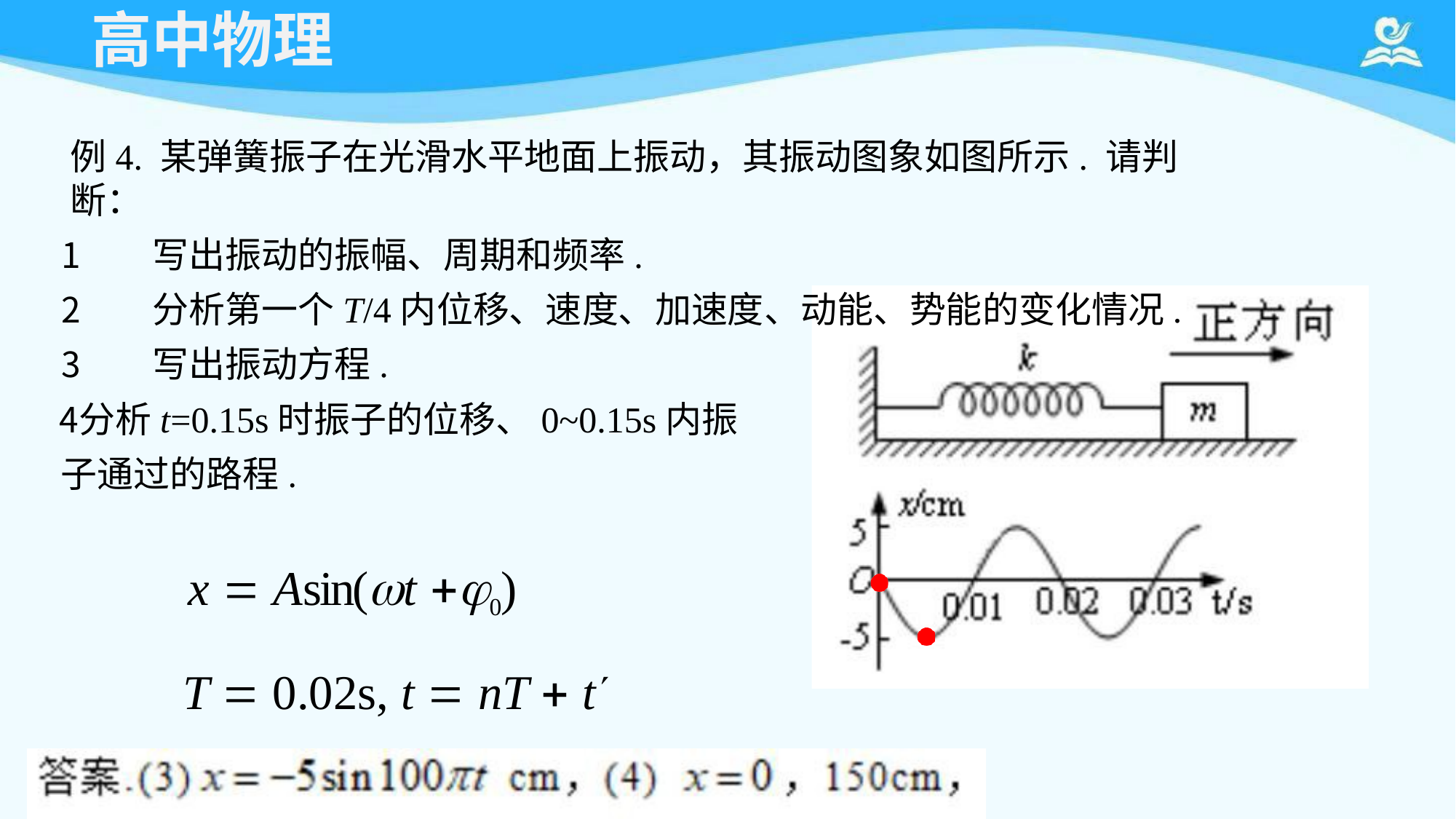

# 高中物理
例4. 某弹簧振子在光滑水平地面上振动，其振动图象如图所示. 请判断：
写出振动的振幅、周期和频率.
分析第一个T/4内位移、速度、加速度、动能、势能的变化情况.
写出振动方程.
分析t=0.15s时振子的位移、0~0.15s内振 子通过的路程.

x = Asin(ωt +ϕ0 )
T = 0.02s, t = nT + t′